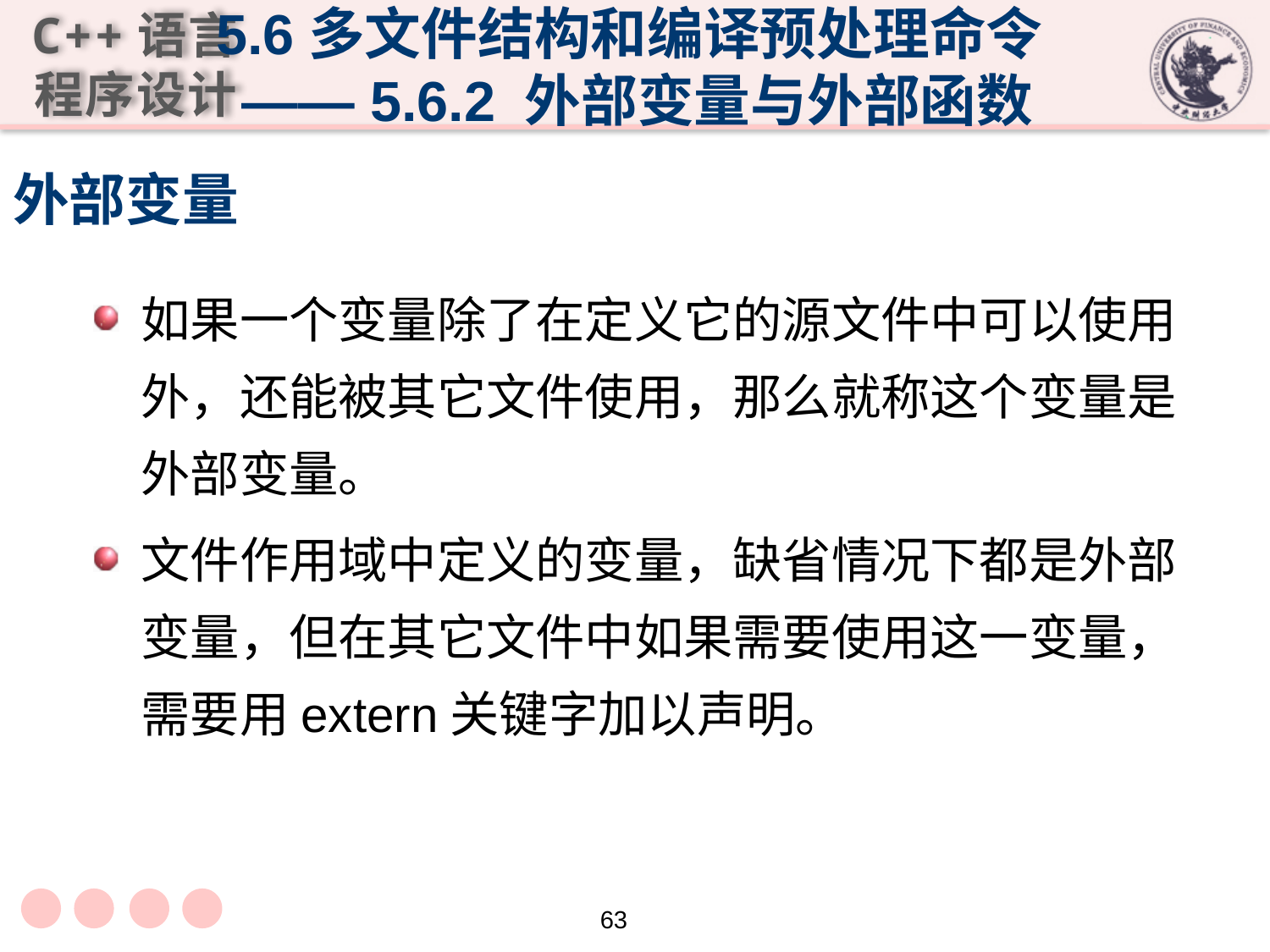

5.6多文件结构和编译预处理命令
 —— 5.6.2 外部变量与外部函数
# 外部变量
如果一个变量除了在定义它的源文件中可以使用外，还能被其它文件使用，那么就称这个变量是外部变量。
文件作用域中定义的变量，缺省情况下都是外部变量，但在其它文件中如果需要使用这一变量，需要用extern关键字加以声明。
63